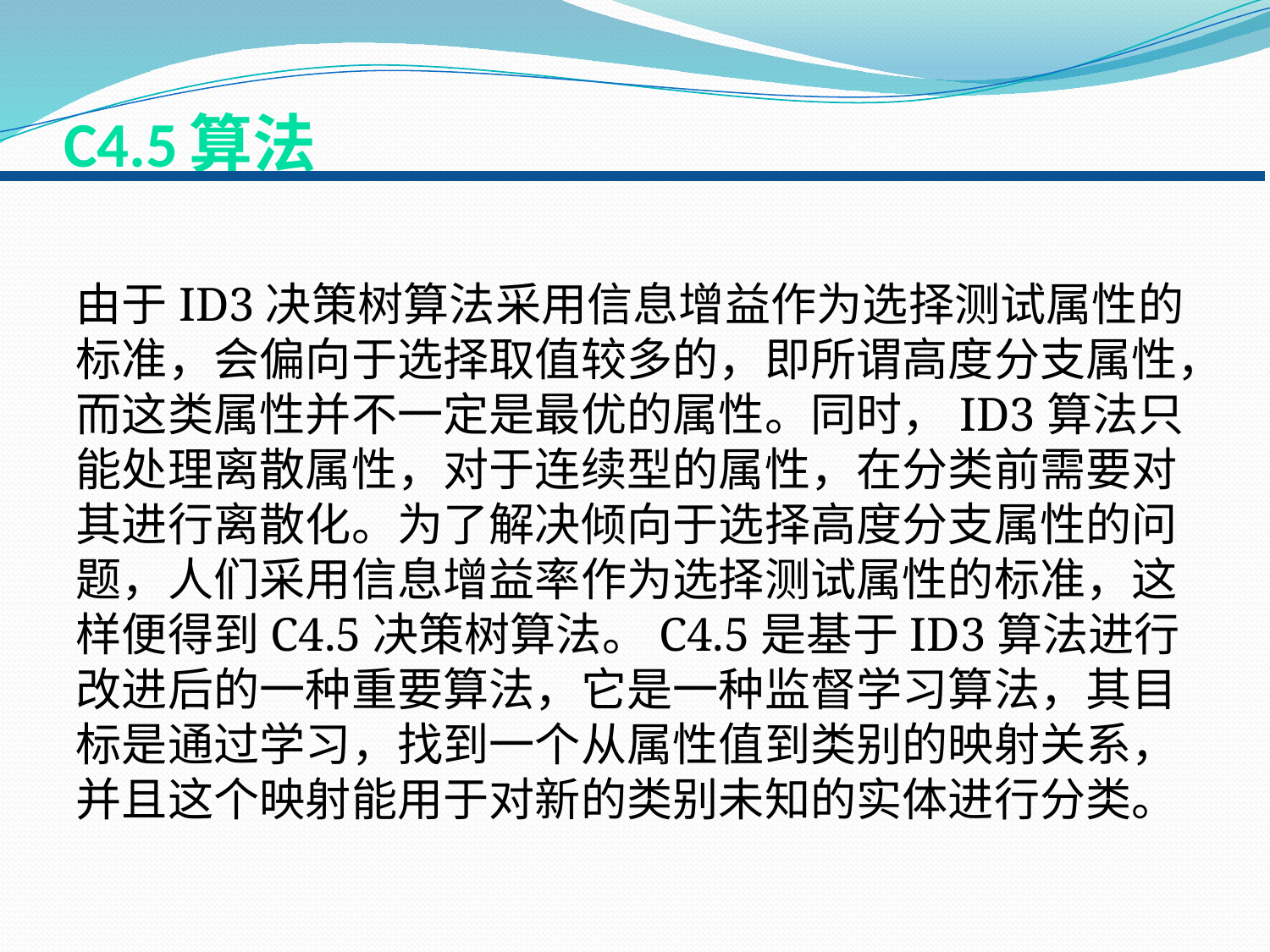

# C4.5算法
由于ID3决策树算法采用信息增益作为选择测试属性的标准，会偏向于选择取值较多的，即所谓高度分支属性，而这类属性并不一定是最优的属性。同时，ID3算法只能处理离散属性，对于连续型的属性，在分类前需要对其进行离散化。为了解决倾向于选择高度分支属性的问题，人们采用信息增益率作为选择测试属性的标准，这样便得到C4.5决策树算法。C4.5是基于ID3算法进行改进后的一种重要算法，它是一种监督学习算法，其目标是通过学习，找到一个从属性值到类别的映射关系，并且这个映射能用于对新的类别未知的实体进行分类。